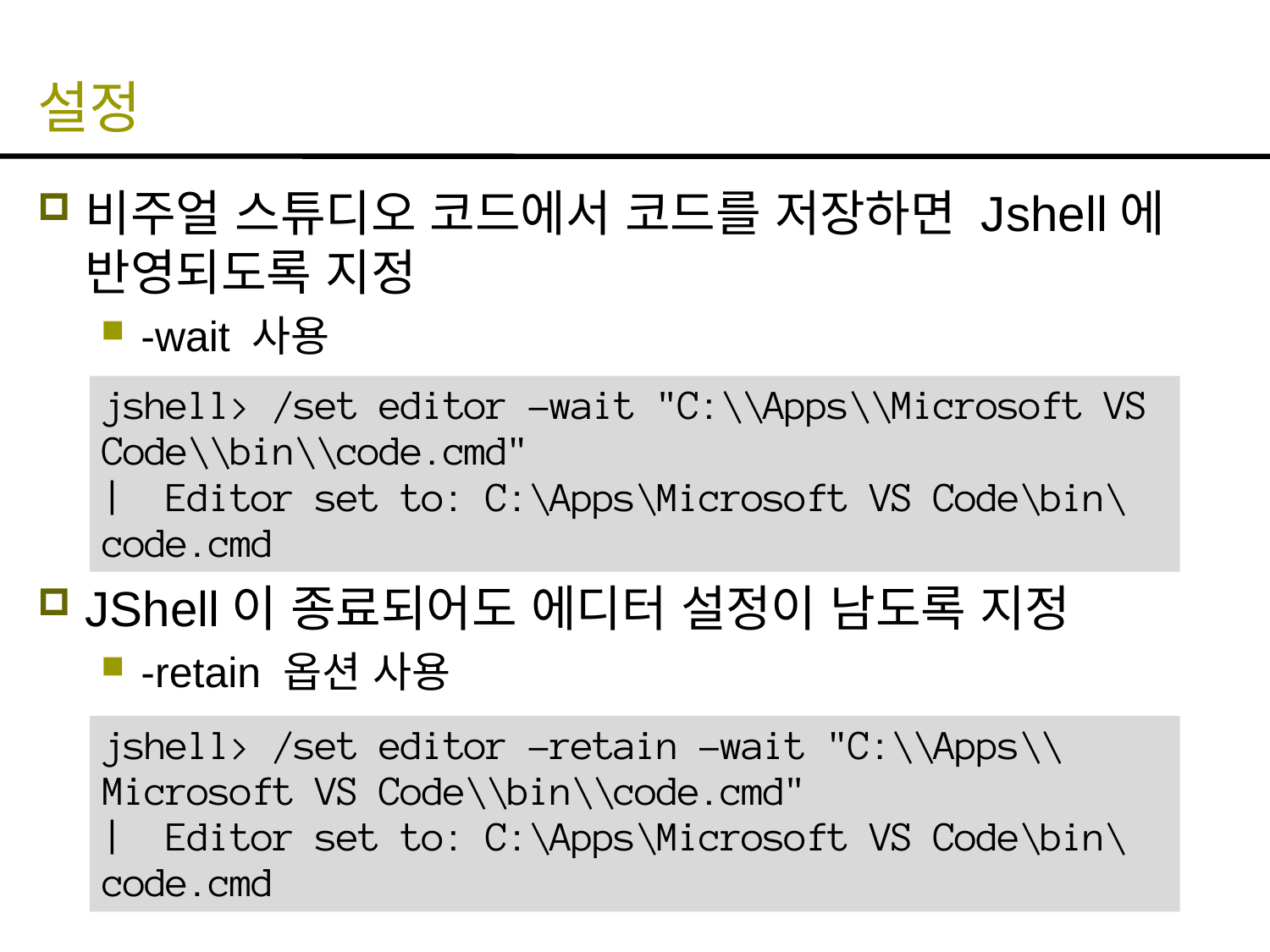

# 설정
비주얼 스튜디오 코드에서 코드를 저장하면 Jshell에 반영되도록 지정
-wait 사용

JShell이 종료되어도 에디터 설정이 남도록 지정
-retain 옵션 사용

jshell> /set editor -wait "C:\\Apps\\Microsoft VS Code\\bin\\code.cmd"
|  Editor set to: C:\Apps\Microsoft VS Code\bin\code.cmd
jshell> /set editor -retain -wait "C:\\Apps\\Microsoft VS Code\\bin\\code.cmd"
|  Editor set to: C:\Apps\Microsoft VS Code\bin\code.cmd